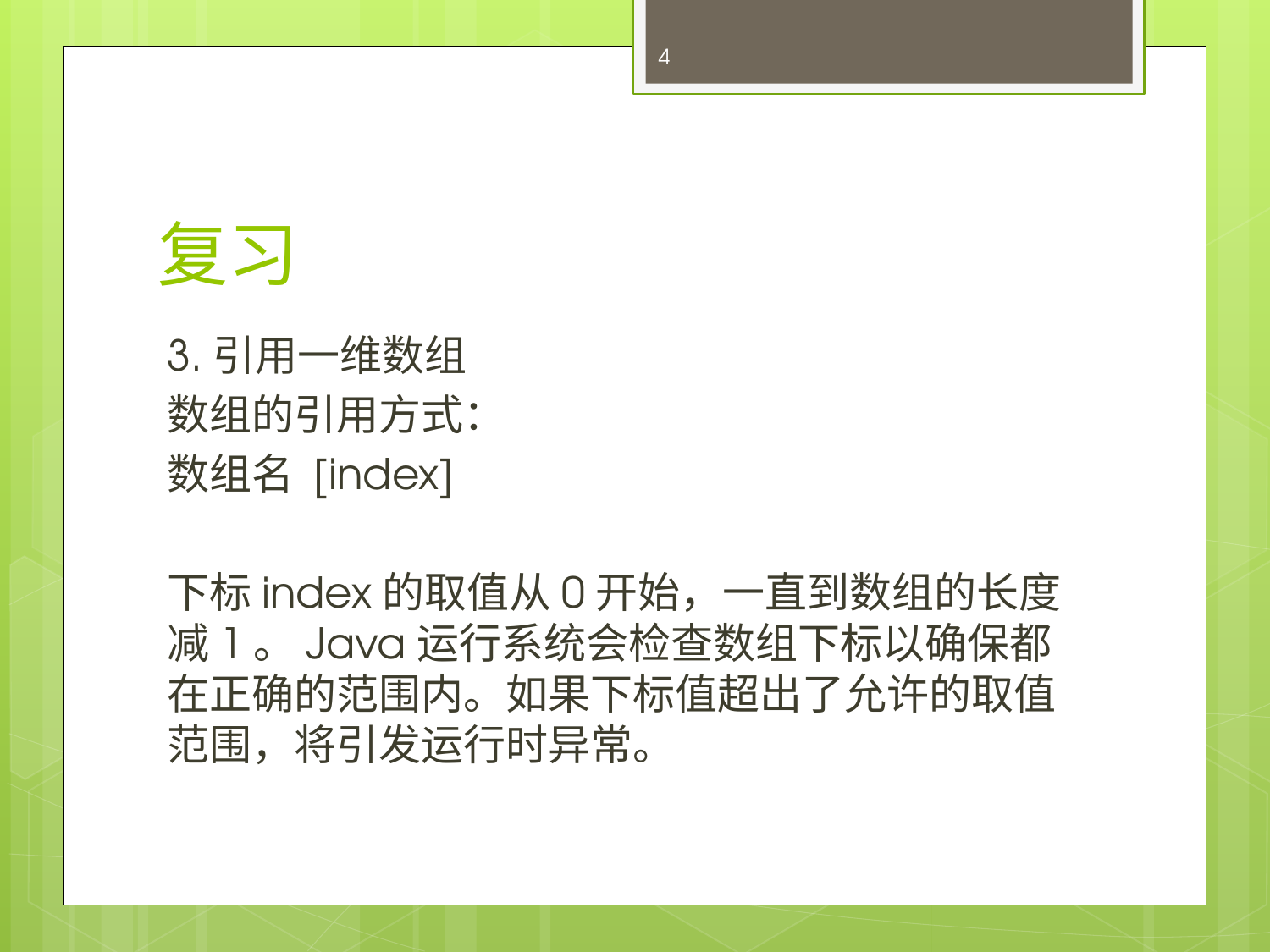

4
# 复习
3.引用一维数组
数组的引用方式：
数组名 [index]

下标index的取值从0开始，一直到数组的长度减1。Java运行系统会检查数组下标以确保都在正确的范围内。如果下标值超出了允许的取值范围，将引发运行时异常。